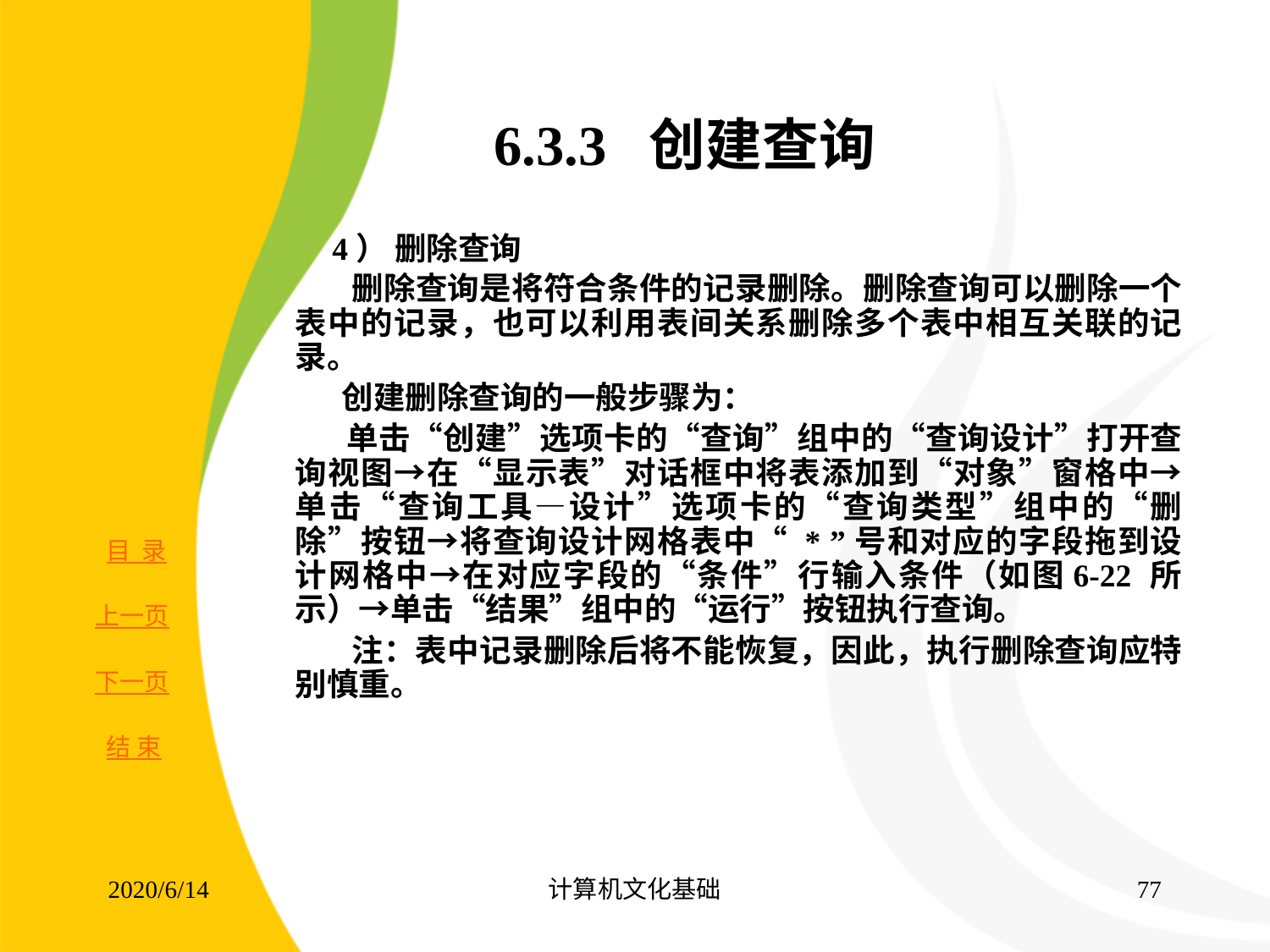

# 6.3.3  创建查询
                    4） 删除查询
             删除查询是将符合条件的记录删除。删除查询可以删除一个表中的记录，也可以利用表间关系删除多个表中相互关联的记录。
            创建删除查询的一般步骤为：
            单击“创建”选项卡的“查询”组中的“查询设计”打开查询视图→在“显示表”对话框中将表添加到“对象”窗格中→单击“查询工具—设计”选项卡的“查询类型”组中的“删除”按钮→将查询设计网格表中“ * ”号和对应的字段拖到设计网格中→在对应字段的“条件”行输入条件（如图6-22 所示）→单击“结果”组中的“运行”按钮执行查询。
             注：表中记录删除后将不能恢复，因此，执行删除查询应特别慎重。
2020/6/14
计算机文化基础
77